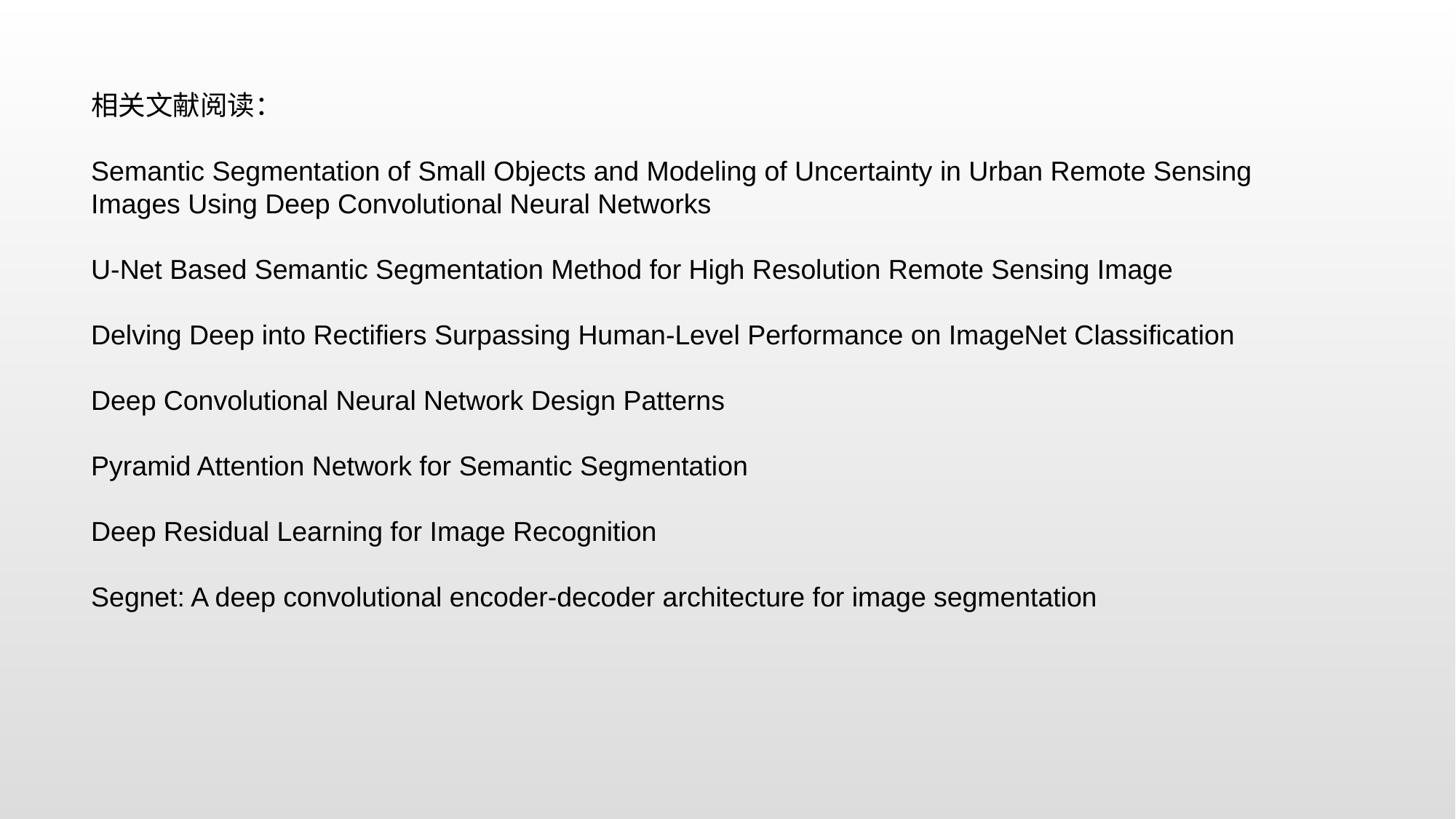

相关文献阅读：

Semantic Segmentation of Small Objects and Modeling of Uncertainty in Urban Remote Sensing Images Using Deep Convolutional Neural Networks

U-Net Based Semantic Segmentation Method for High Resolution Remote Sensing Image

Delving Deep into Rectifiers Surpassing Human-Level Performance on ImageNet Classification

Deep Convolutional Neural Network Design Patterns

Pyramid Attention Network for Semantic Segmentation

Deep Residual Learning for Image Recognition

Segnet: A deep convolutional encoder-decoder architecture for image segmentation